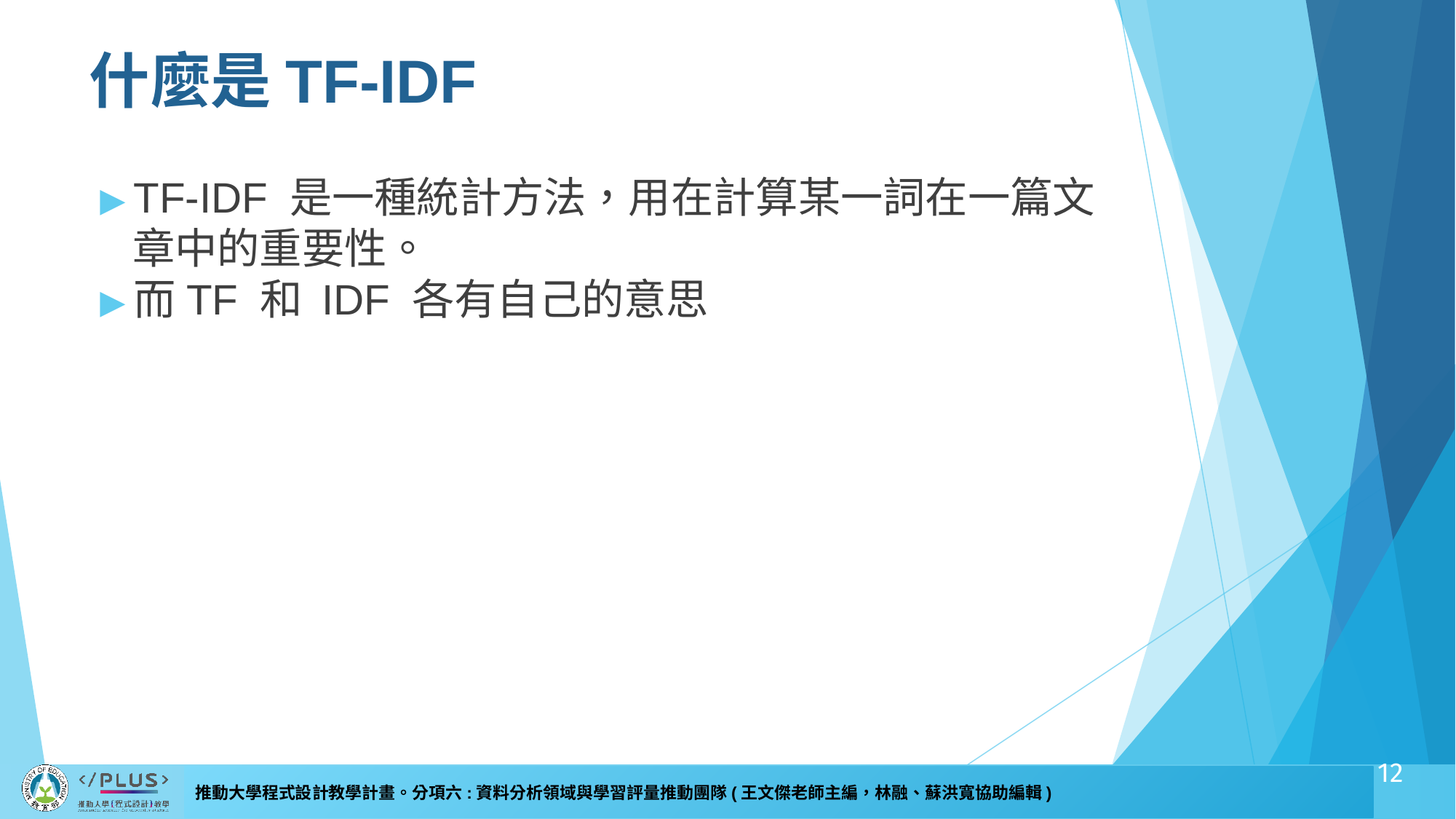

# 什麼是TF-IDF
TF-IDF 是一種統計方法，用在計算某一詞在一篇文章中的重要性。
而TF 和 IDF 各有自己的意思

12
推動大學程式設計教學計畫。分項六:資料分析領域與學習評量推動團隊(王文傑老師主編，林融、蘇洪寬協助編輯)